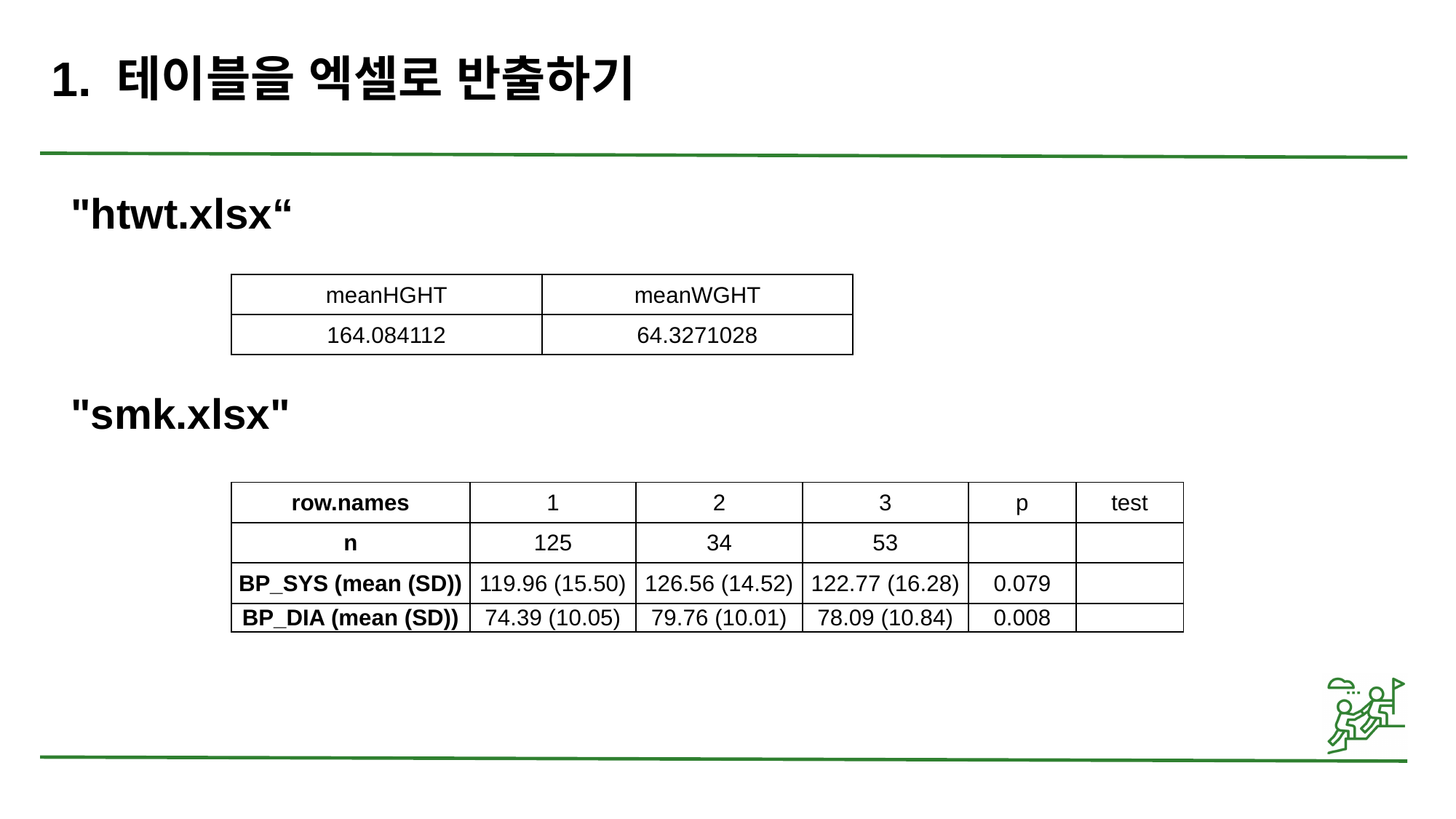

# 1. 테이블을 엑셀로 반출하기
"htwt.xlsx“

"smk.xlsx"

| meanHGHT | meanWGHT |
| --- | --- |
| 164.084112 | 64.3271028 |
| row.names | 1 | 2 | 3 | p | test |
| --- | --- | --- | --- | --- | --- |
| n | 125 | 34 | 53 |  |  |
| BP\_SYS (mean (SD)) | 119.96 (15.50) | 126.56 (14.52) | 122.77 (16.28) | 0.079 |  |
| BP\_DIA (mean (SD)) | 74.39 (10.05) | 79.76 (10.01) | 78.09 (10.84) | 0.008 |  |